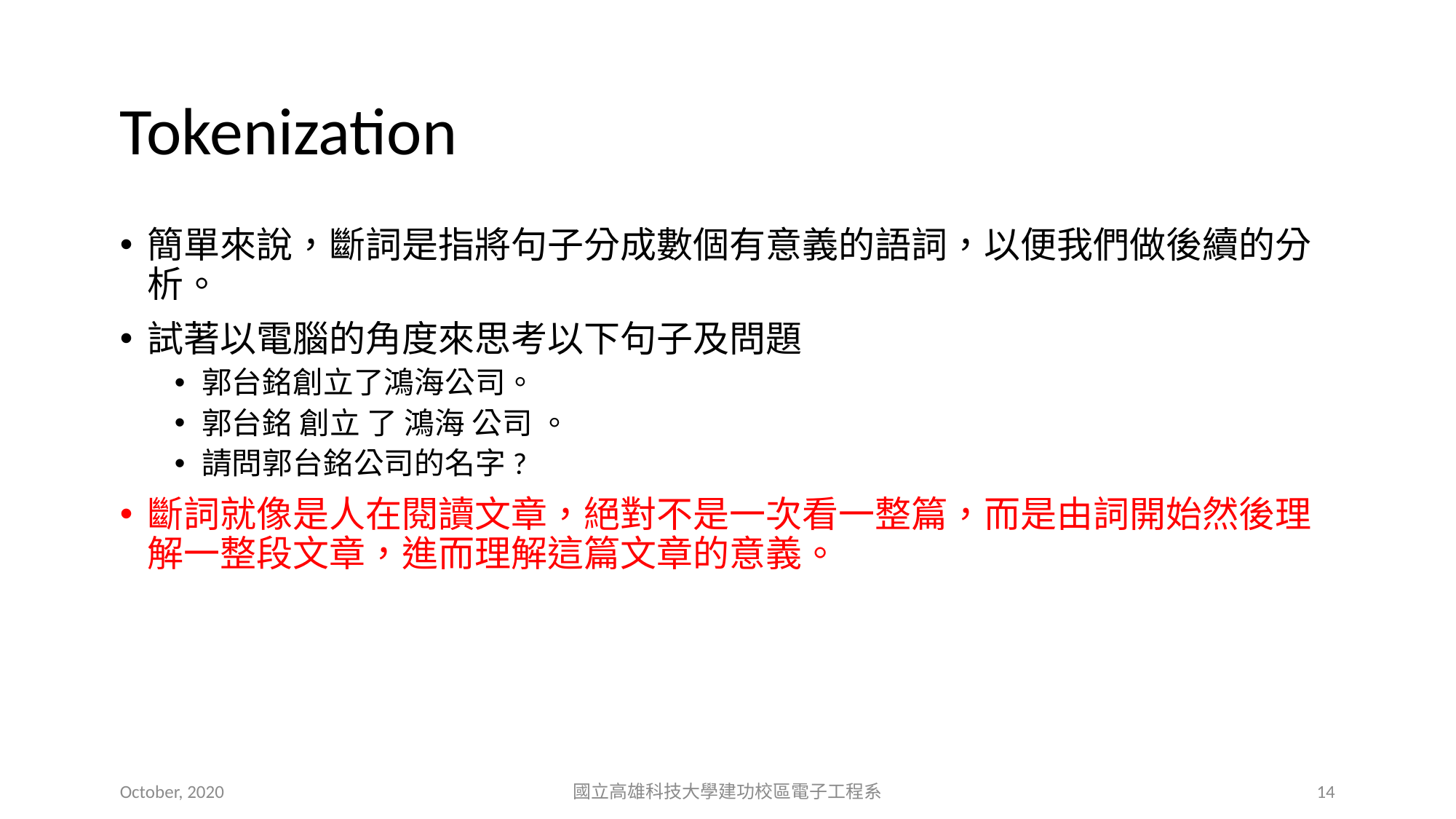

# Tokenization
簡單來說，斷詞是指將句子分成數個有意義的語詞，以便我們做後續的分析。
試著以電腦的角度來思考以下句子及問題
郭台銘創立了鴻海公司。
郭台銘 創立 了 鴻海 公司 。
請問郭台銘公司的名字?
斷詞就像是人在閱讀文章，絕對不是一次看一整篇，而是由詞開始然後理解一整段文章，進而理解這篇文章的意義。

October, 2020
14
國立高雄科技大學建功校區電子工程系